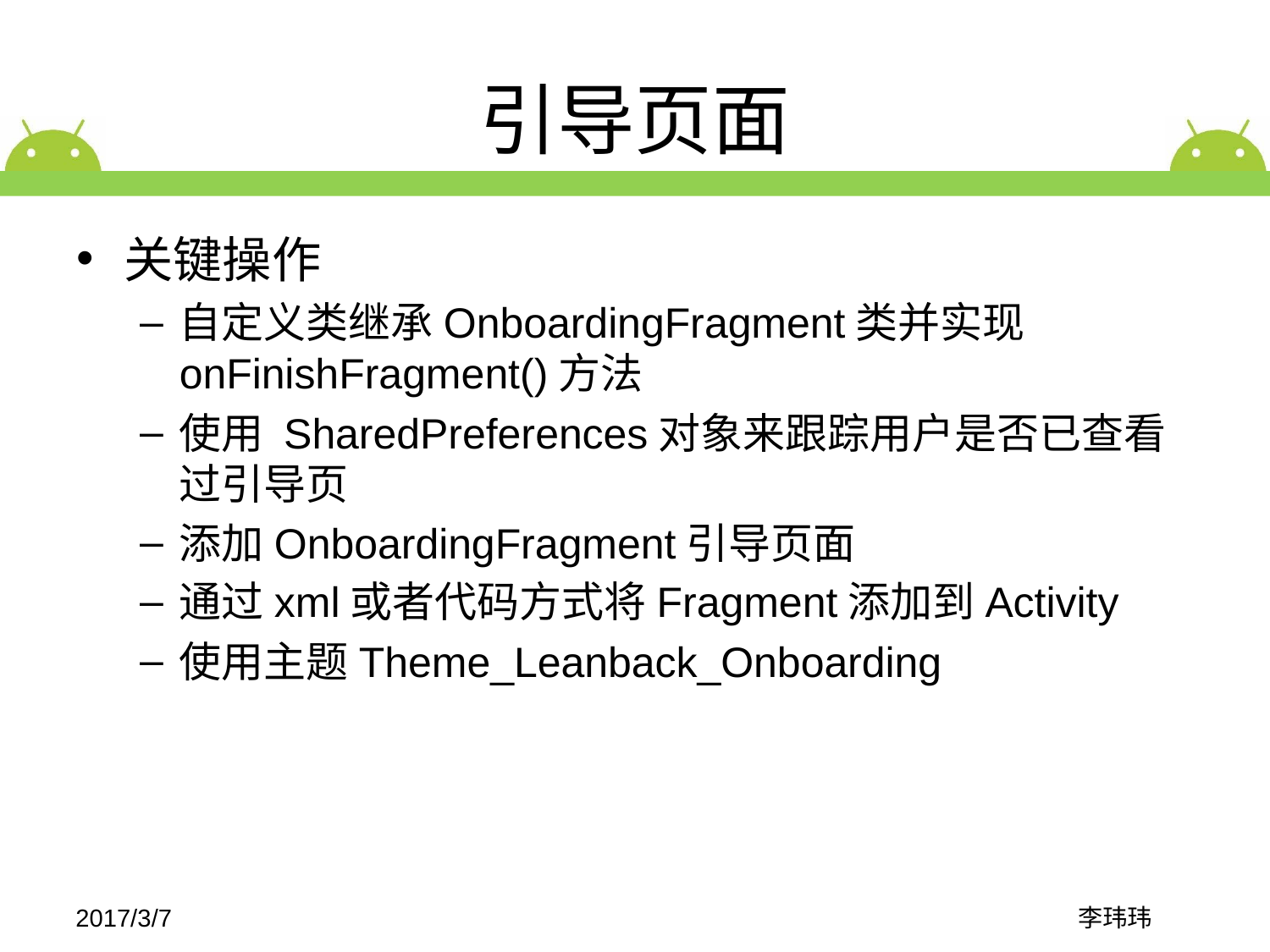

# 引导页面
关键操作
自定义类继承OnboardingFragment类并实现onFinishFragment()方法
使用 SharedPreferences对象来跟踪用户是否已查看过引导页
添加OnboardingFragment引导页面
通过xml或者代码方式将Fragment添加到Activity
使用主题Theme_Leanback_Onboarding